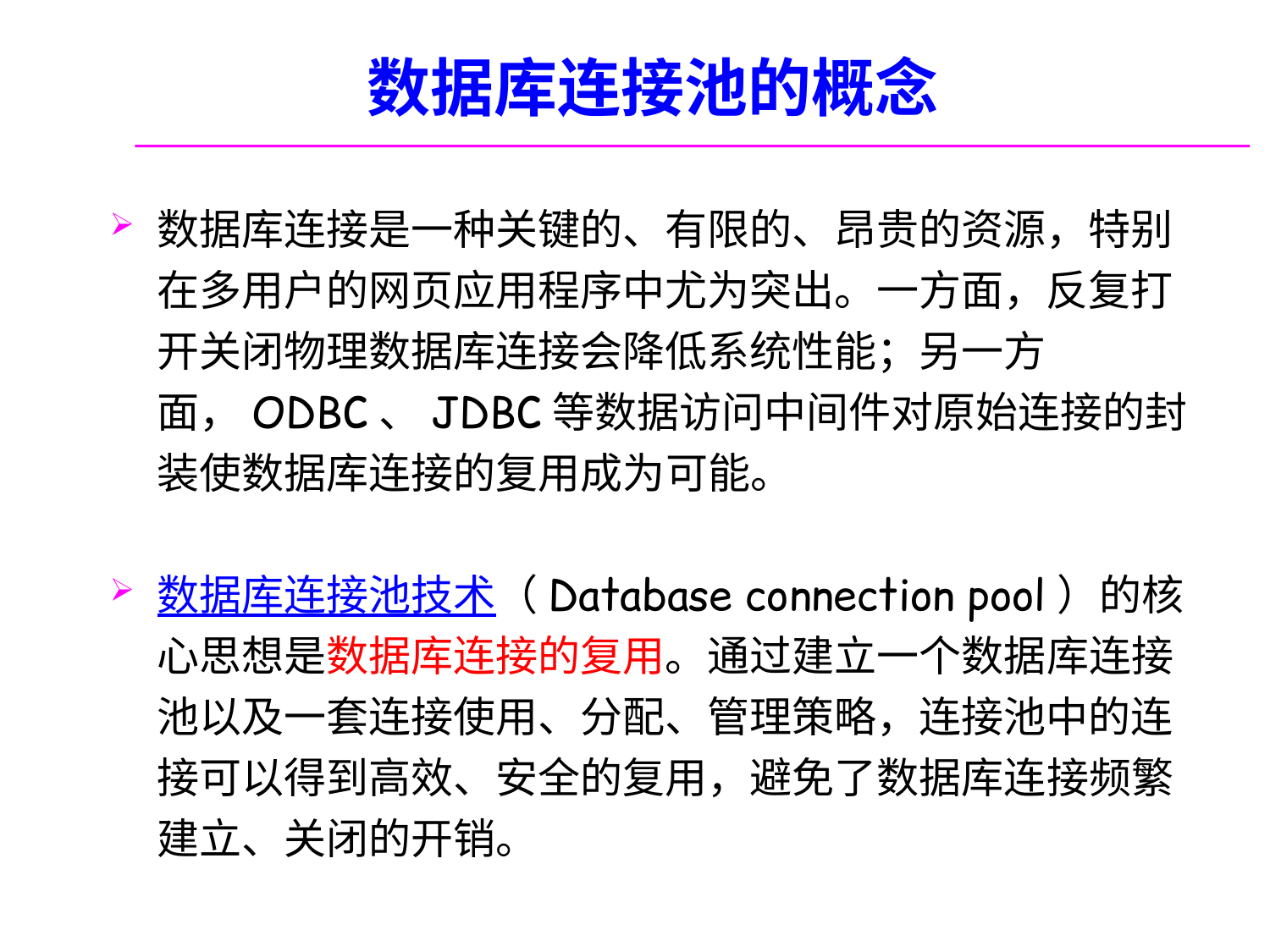

# 数据库连接池的概念
数据库连接是一种关键的、有限的、昂贵的资源，特别在多用户的网页应用程序中尤为突出。一方面，反复打开关闭物理数据库连接会降低系统性能；另一方面，ODBC、JDBC等数据访问中间件对原始连接的封装使数据库连接的复用成为可能。

数据库连接池技术（Database connection pool）的核心思想是数据库连接的复用。通过建立一个数据库连接池以及一套连接使用、分配、管理策略，连接池中的连接可以得到高效、安全的复用，避免了数据库连接频繁建立、关闭的开销。
35